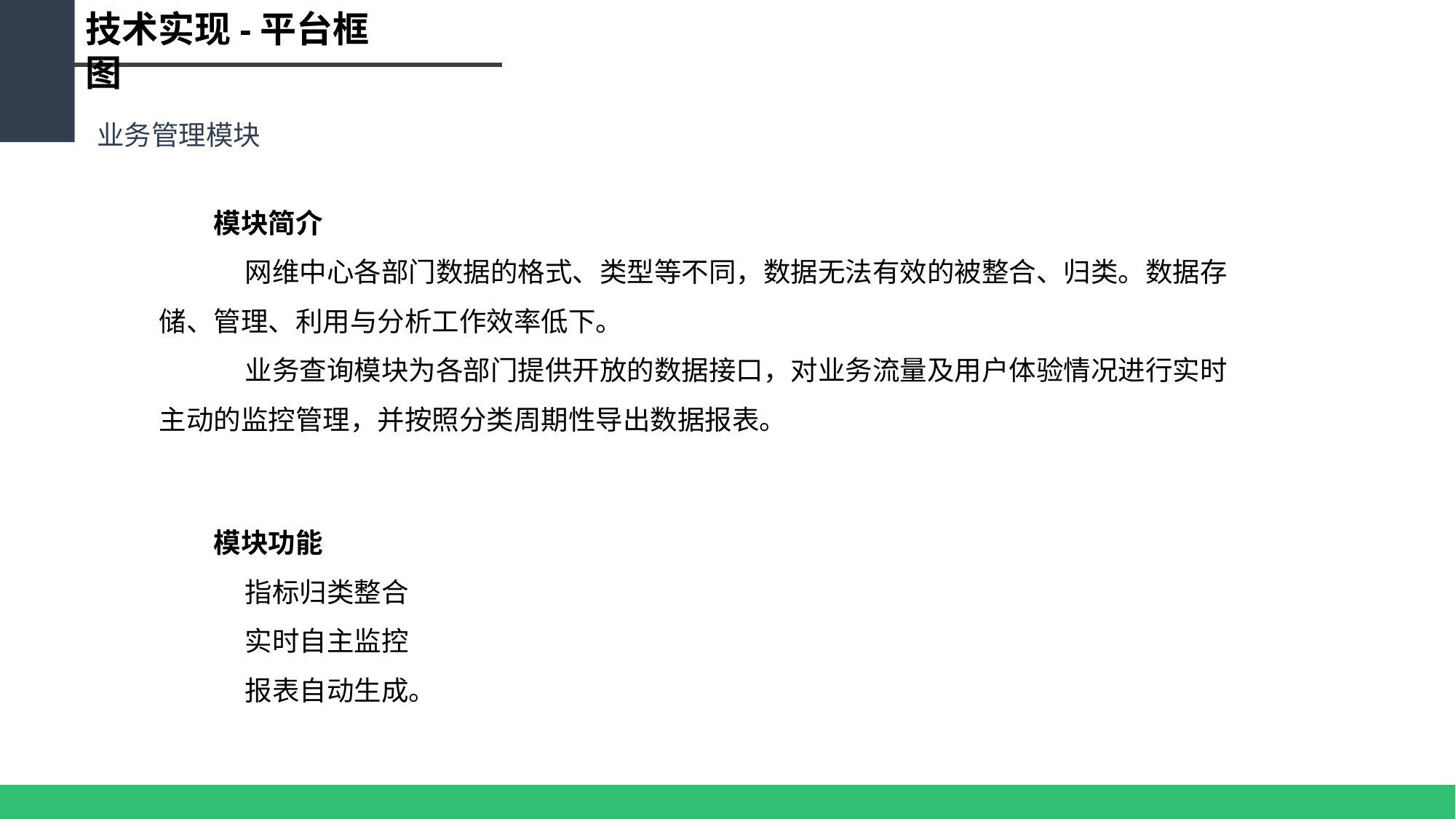

技术实现-平台框图
业务管理模块
模块简介
    网维中心各部门数据的格式、类型等不同，数据无法有效的被整合、归类。数据存储、管理、利用与分析工作效率低下。
    业务查询模块为各部门提供开放的数据接口，对业务流量及用户体验情况进行实时主动的监控管理，并按照分类周期性导出数据报表。
模块功能
    指标归类整合
    实时自主监控
    报表自动生成。